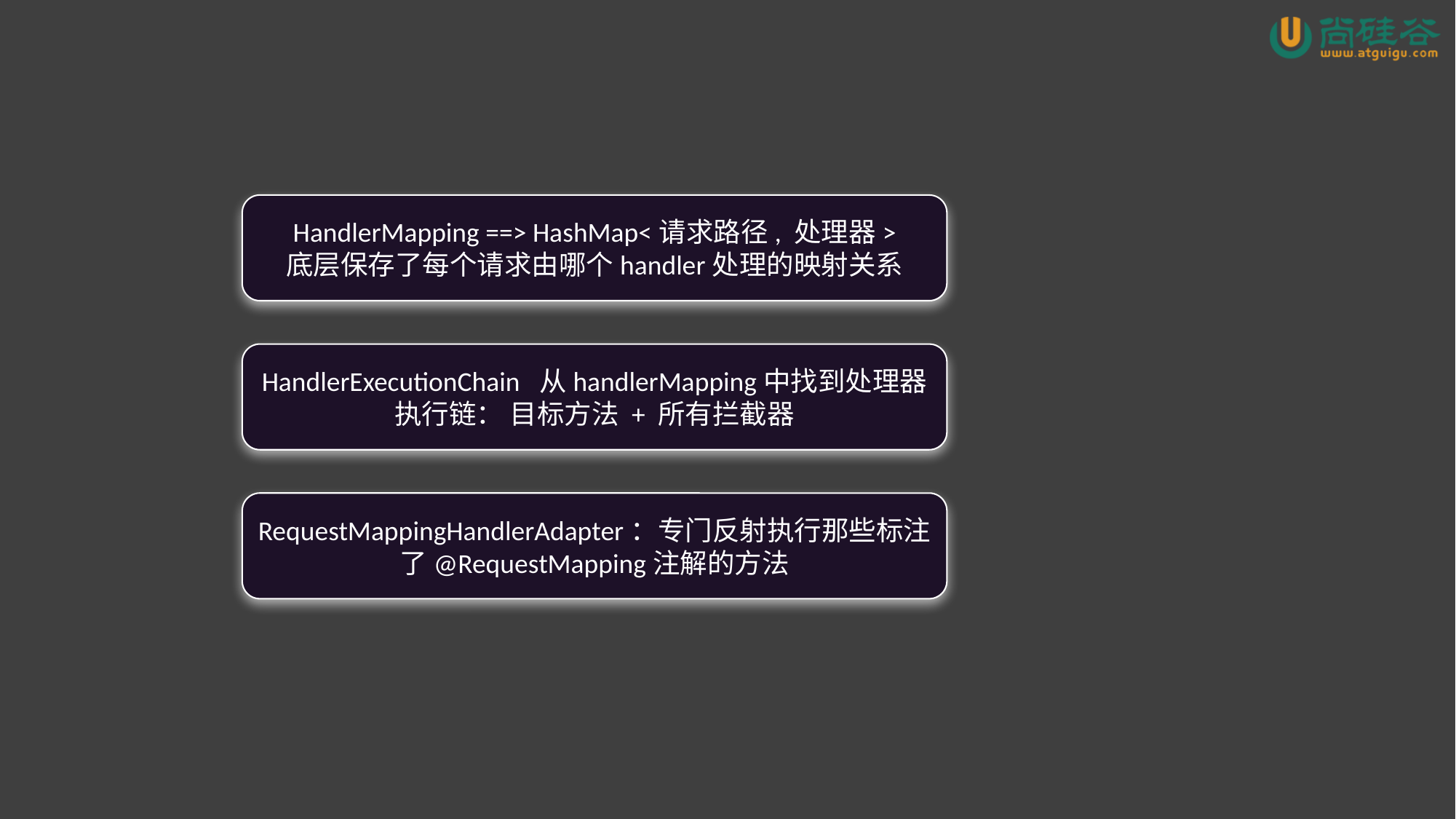

HandlerMapping ==> HashMap<请求路径, 处理器>
底层保存了每个请求由哪个handler处理的映射关系
HandlerExecutionChain  从handlerMapping中找到处理器执行链： 目标方法 + 所有拦截器
RequestMappingHandlerAdapter：专门反射执行那些标注了@RequestMapping注解的方法